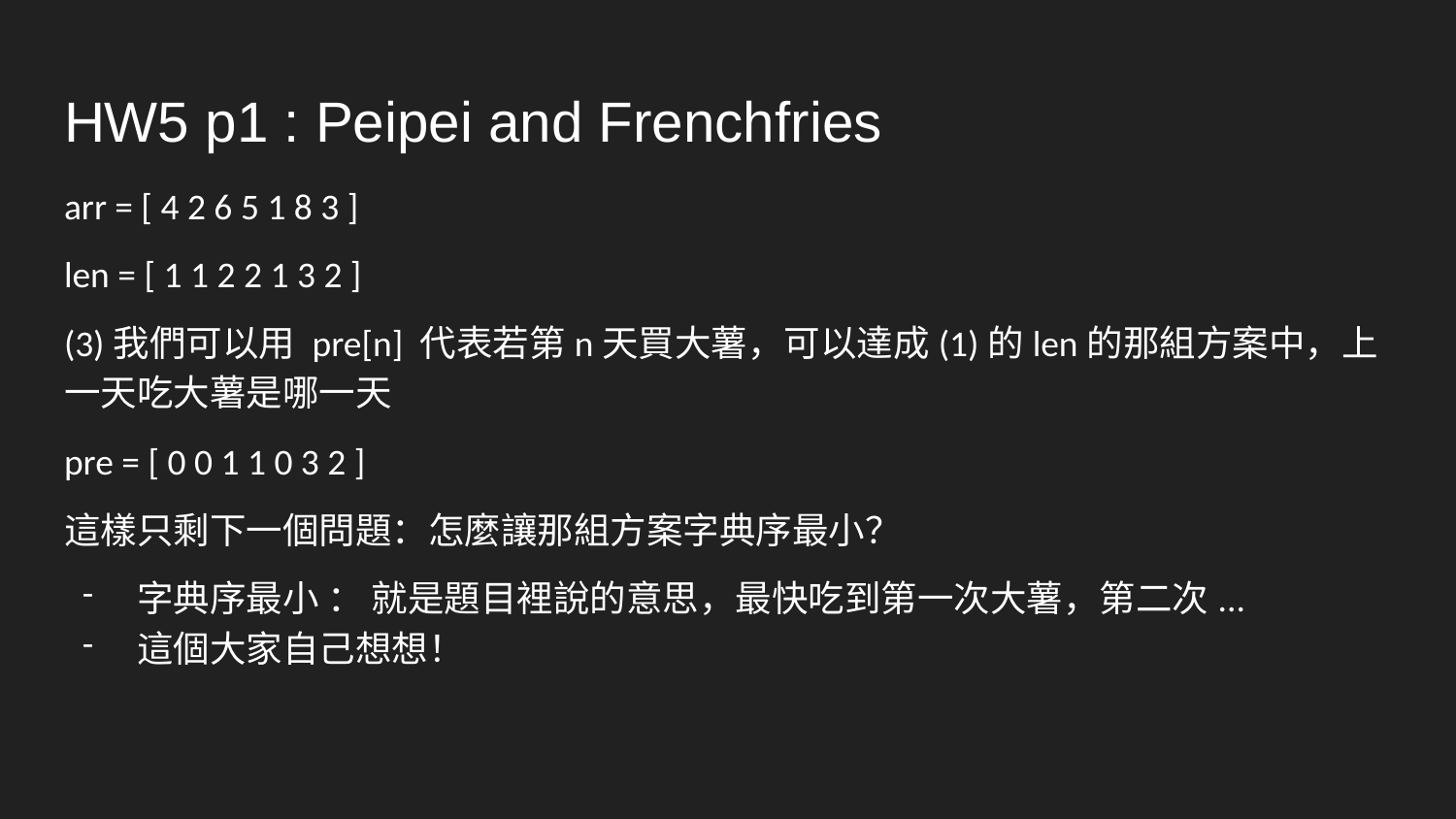

# HW5 p1 : Peipei and Frenchfries
arr = [ 4 2 6 5 1 8 3 ]
len = [ 1 1 2 2 1 3 2 ]
(3)我們可以用 pre[n] 代表若第n天買大薯，可以達成(1)的len的那組方案中，上一天吃大薯是哪一天
pre = [ 0 0 1 1 0 3 2 ]
這樣只剩下一個問題：怎麼讓那組方案字典序最小？
字典序最小 ： 就是題目裡說的意思，最快吃到第一次大薯，第二次...
這個大家自己想想！